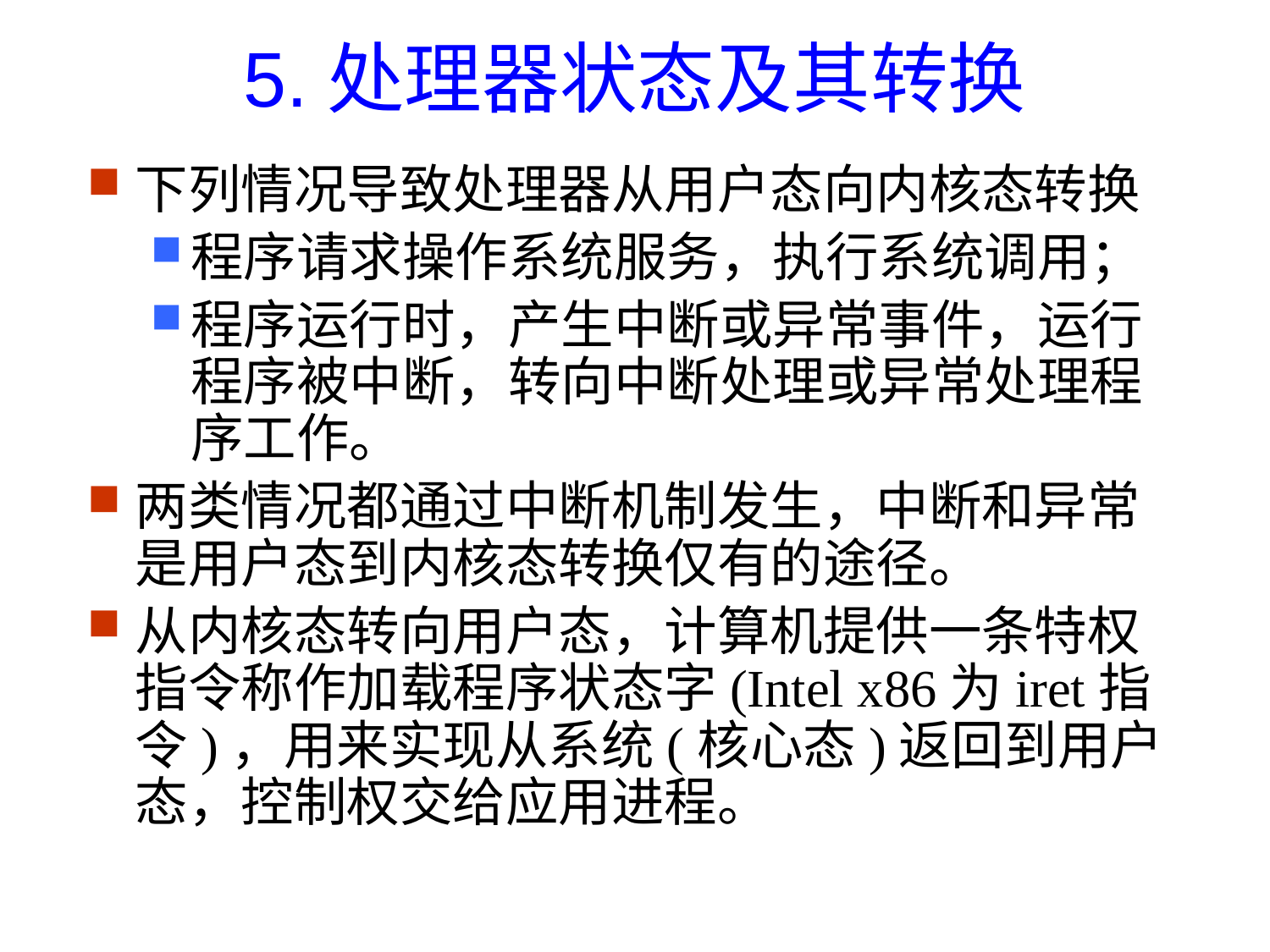

5.处理器状态及其转换
下列情况导致处理器从用户态向内核态转换
程序请求操作系统服务，执行系统调用；
程序运行时，产生中断或异常事件，运行程序被中断，转向中断处理或异常处理程序工作。
两类情况都通过中断机制发生，中断和异常是用户态到内核态转换仅有的途径。
从内核态转向用户态，计算机提供一条特权指令称作加载程序状态字(Intel x86为iret指令)，用来实现从系统(核心态)返回到用户态，控制权交给应用进程。